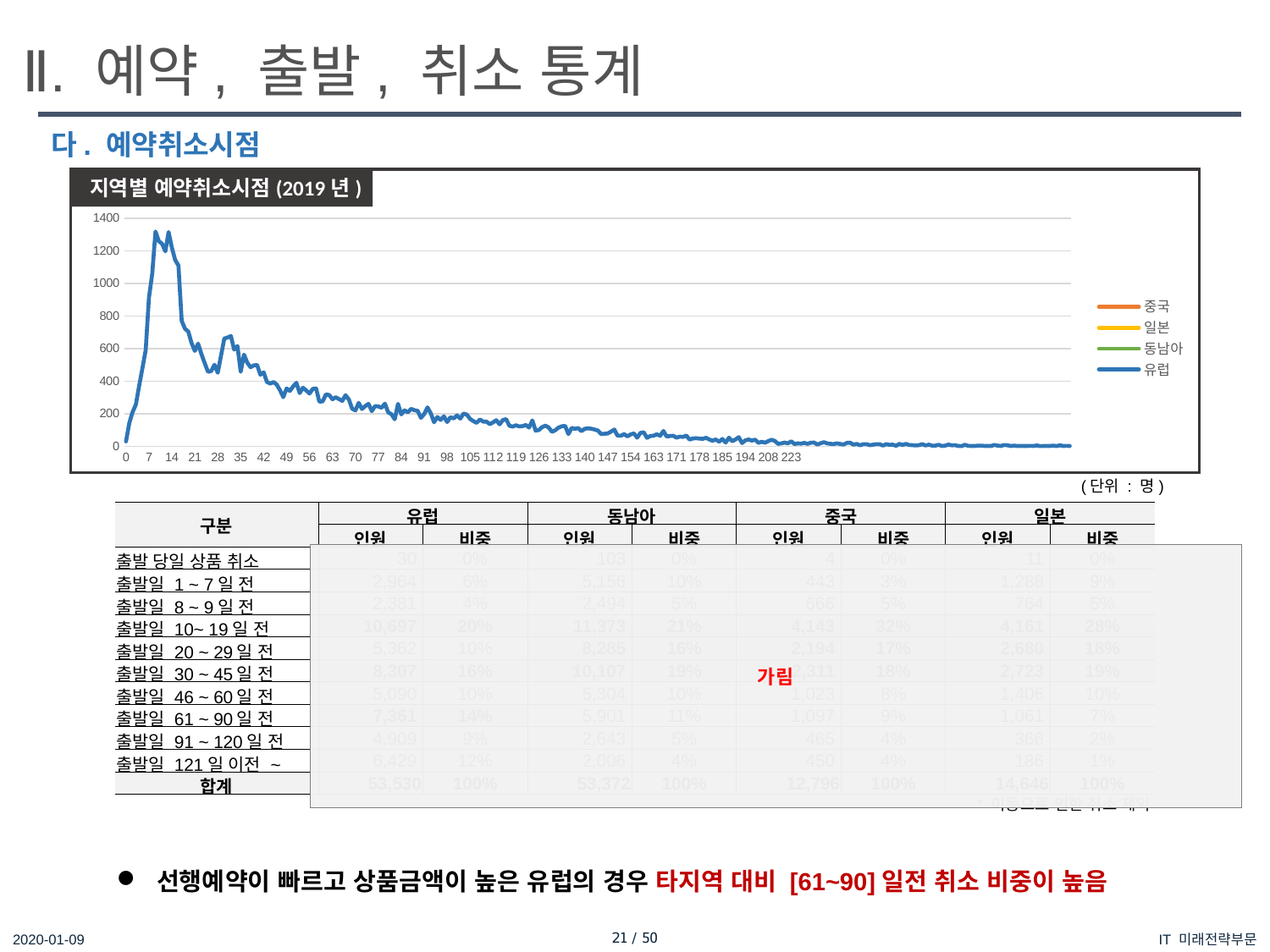

Ⅱ. 예약, 출발, 취소 통계
다. 예약취소시점
지역별 예약취소시점(2019년)

연도별 선행예약 추이(20대)

[unsupported chart]

(단위 : 명)
| 구분 | 유럽 |  | 동남아 |  | 중국 |  | 일본 |  |
| --- | --- | --- | --- | --- | --- | --- | --- | --- |
|  | 인원 | 비중 | 인원 | 비중 | 인원 | 비중 | 인원 | 비중 |
| 출발 당일 상품 취소 | 30 | 0% | 103 | 0% | 4 | 0% | 11 | 0% |
| 출발일 1 ~ 7일 전 | 2,964 | 6% | 5,156 | 10% | 443 | 3% | 1,288 | 9% |
| 출발일 8 ~ 9일 전 | 2,381 | 4% | 2,494 | 5% | 666 | 5% | 764 | 5% |
| 출발일 10~ 19일 전 | 10,697 | 20% | 11,373 | 21% | 4,143 | 32% | 4,161 | 28% |
| 출발일 20 ~ 29일 전 | 5,362 | 10% | 8,285 | 16% | 2,194 | 17% | 2,680 | 18% |
| 출발일 30 ~ 45일 전 | 8,307 | 16% | 10,107 | 19% | 2,311 | 18% | 2,723 | 19% |
| 출발일 46 ~ 60일 전 | 5,090 | 10% | 5,304 | 10% | 1,023 | 8% | 1,406 | 10% |
| 출발일 61 ~ 90일 전 | 7,361 | 14% | 5,901 | 11% | 1,097 | 9% | 1,061 | 7% |
| 출발일 91 ~ 120일 전 | 4,909 | 9% | 2,643 | 5% | 465 | 4% | 366 | 2% |
| 출발일 121일 이전 ~ | 6,429 | 12% | 2,006 | 4% | 450 | 4% | 186 | 1% |
| 합계 | 53,530 | 100% | 53,372 | 100% | 12,796 | 100% | 14,646 | 100% |
가림
* 이동으로 인한 취소 제외
선행예약이 빠르고 상품금액이 높은 유럽의 경우 타지역 대비 [61~90]일전 취소 비중이 높음
21 / 50
IT 미래전략부문
2020-01-09